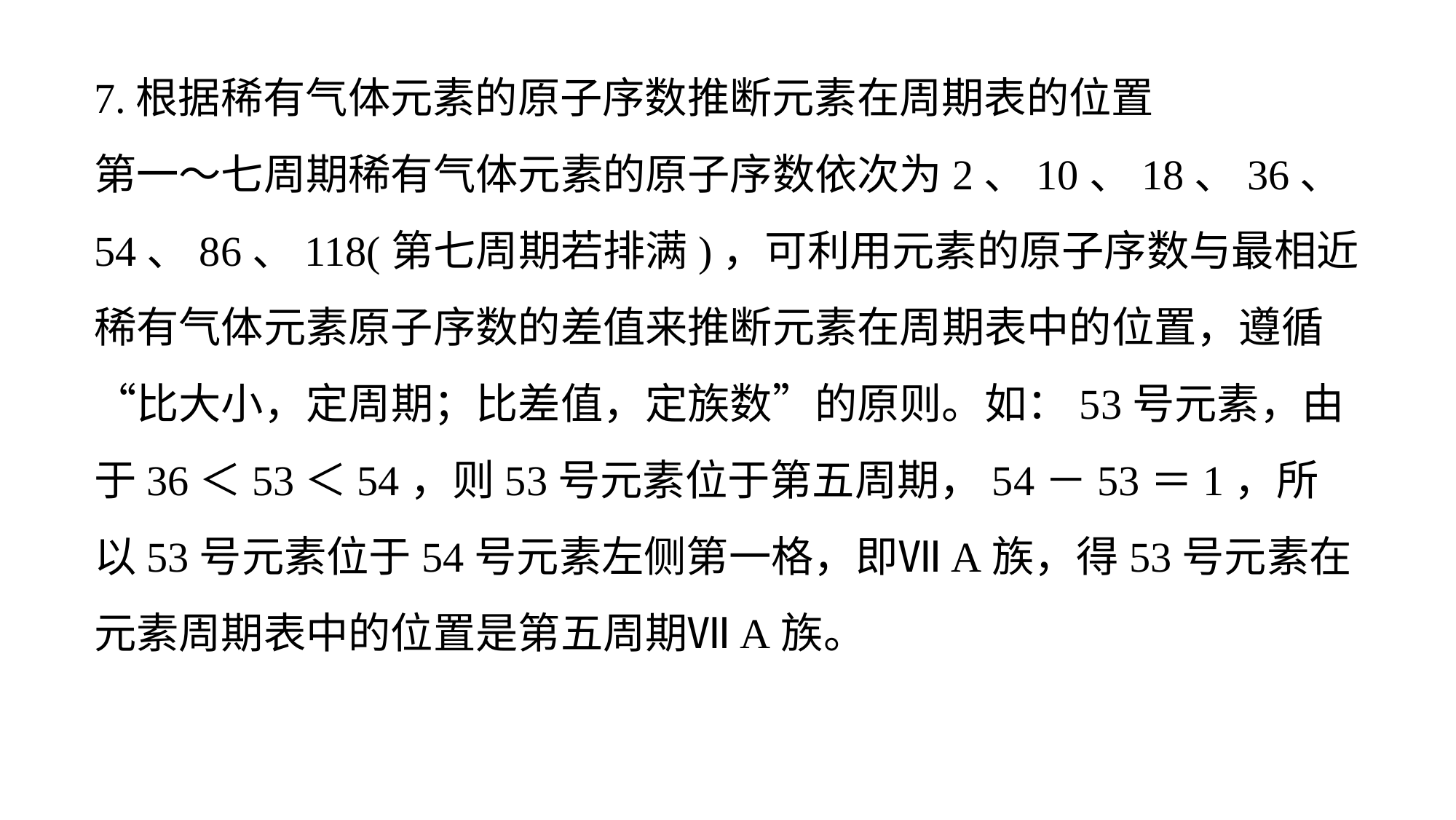

7.根据稀有气体元素的原子序数推断元素在周期表的位置
第一～七周期稀有气体元素的原子序数依次为2、10、18、36、54、86、118(第七周期若排满)，可利用元素的原子序数与最相近稀有气体元素原子序数的差值来推断元素在周期表中的位置，遵循“比大小，定周期；比差值，定族数”的原则。如：53号元素，由于36＜53＜54，则53号元素位于第五周期，54－53＝1，所以53号元素位于54号元素左侧第一格，即ⅦA族，得53号元素在元素周期表中的位置是第五周期ⅦA族。